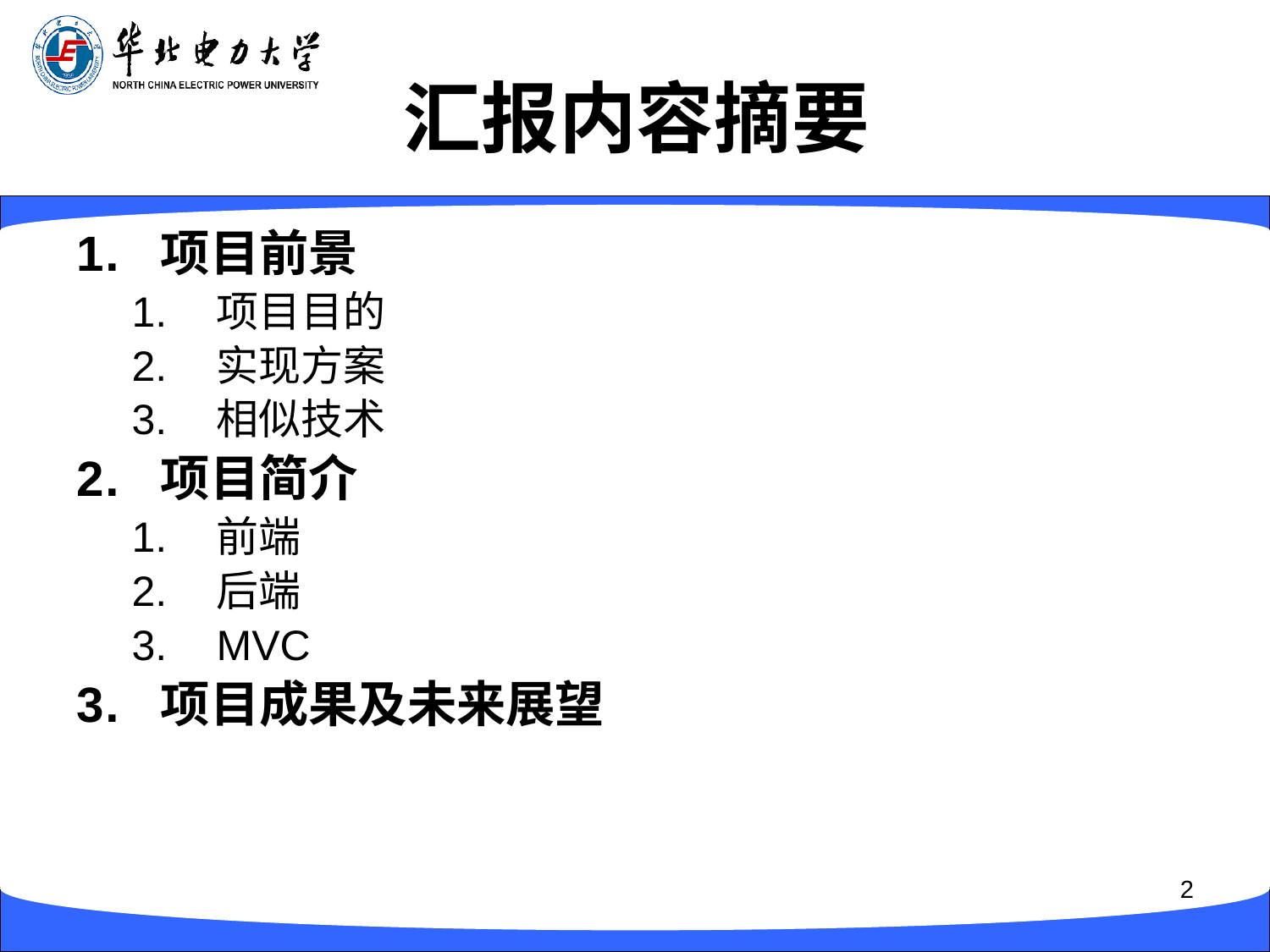

# 汇报内容摘要
项目前景
项目目的
实现方案
相似技术
项目简介
前端
后端
MVC
项目成果及未来展望

2